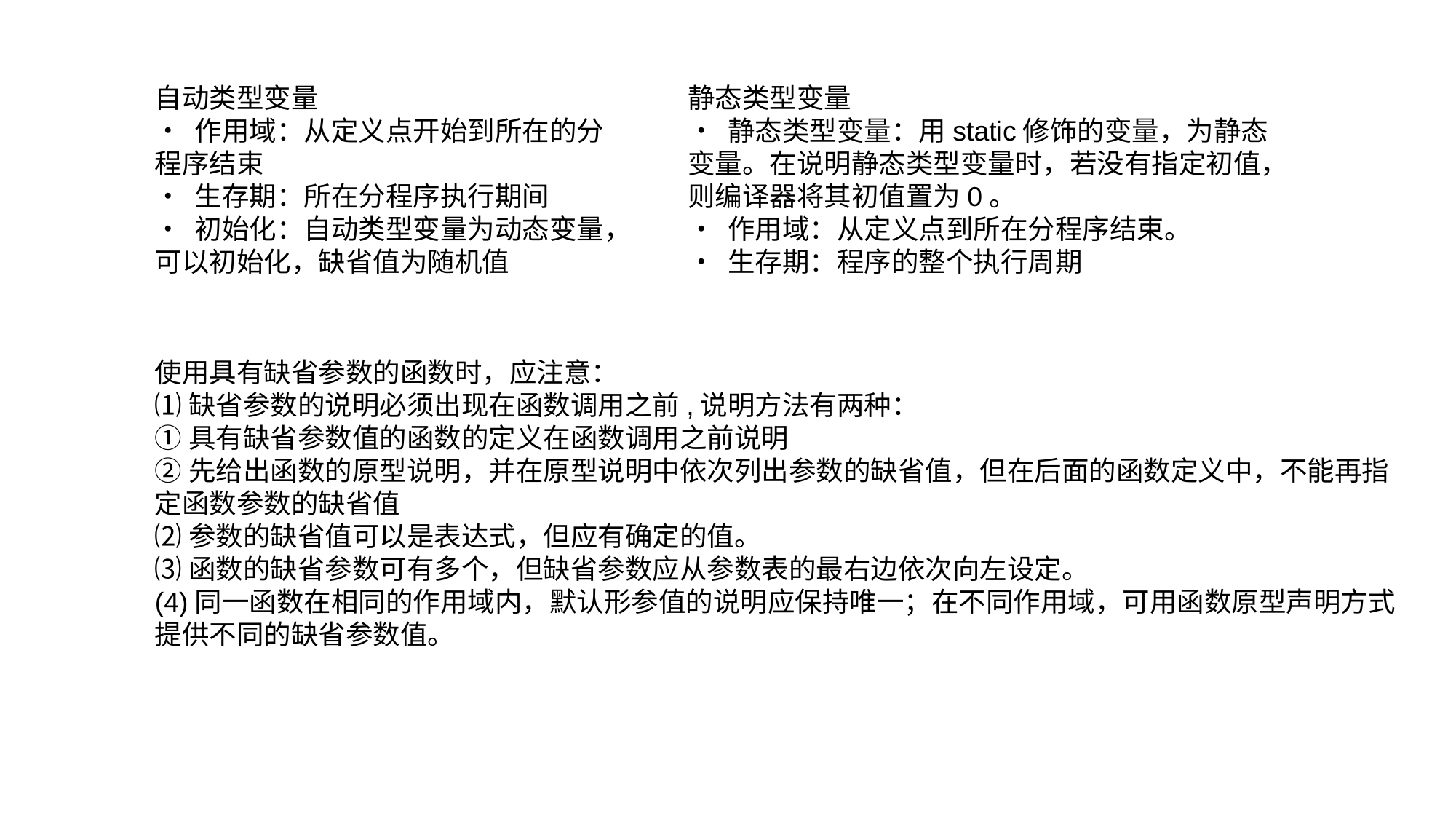

自动类型变量
• 作用域：从定义点开始到所在的分程序结束
• 生存期：所在分程序执行期间
• 初始化：自动类型变量为动态变量，可以初始化，缺省值为随机值

静态类型变量
• 静态类型变量：用static修饰的变量，为静态变量。在说明静态类型变量时，若没有指定初值，则编译器将其初值置为0。
• 作用域：从定义点到所在分程序结束。
• 生存期：程序的整个执行周期
使用具有缺省参数的函数时，应注意：
⑴缺省参数的说明必须出现在函数调用之前,说明方法有两种：
①具有缺省参数值的函数的定义在函数调用之前说明
②先给出函数的原型说明，并在原型说明中依次列出参数的缺省值，但在后面的函数定义中，不能再指定函数参数的缺省值
⑵参数的缺省值可以是表达式，但应有确定的值。
⑶函数的缺省参数可有多个，但缺省参数应从参数表的最右边依次向左设定。
(4)同一函数在相同的作用域内，默认形参值的说明应保持唯一；在不同作用域，可用函数原型声明方式提供不同的缺省参数值。